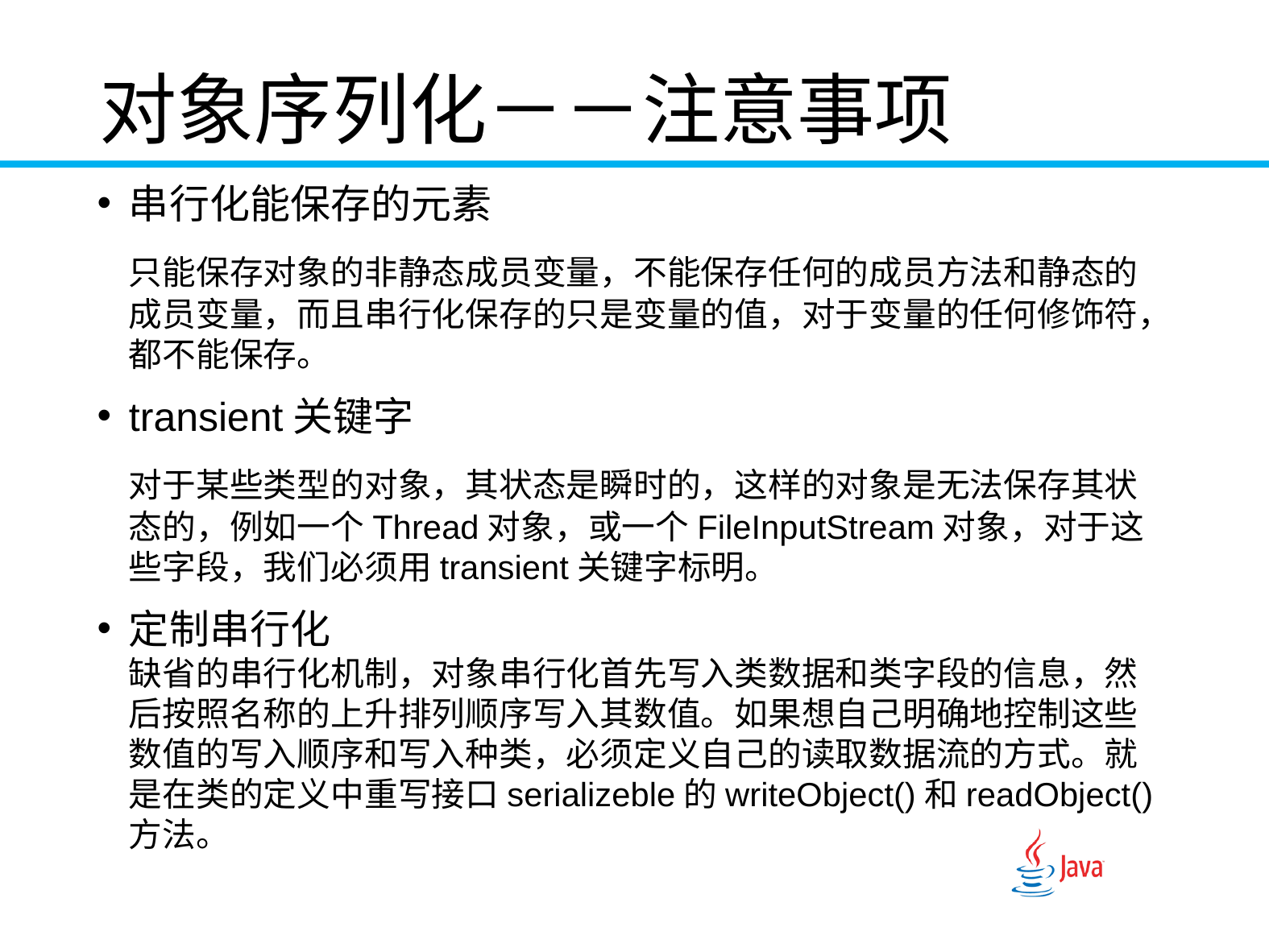

# 对象序列化－－注意事项
串行化能保存的元素
	只能保存对象的非静态成员变量，不能保存任何的成员方法和静态的成员变量，而且串行化保存的只是变量的值，对于变量的任何修饰符，都不能保存。
transient关键字
	对于某些类型的对象，其状态是瞬时的，这样的对象是无法保存其状态的，例如一个Thread对象，或一个FileInputStream对象，对于这些字段，我们必须用transient关键字标明。
定制串行化
缺省的串行化机制，对象串行化首先写入类数据和类字段的信息，然后按照名称的上升排列顺序写入其数值。如果想自己明确地控制这些数值的写入顺序和写入种类，必须定义自己的读取数据流的方式。就是在类的定义中重写接口serializeble的writeObject()和readObject()方法。

9